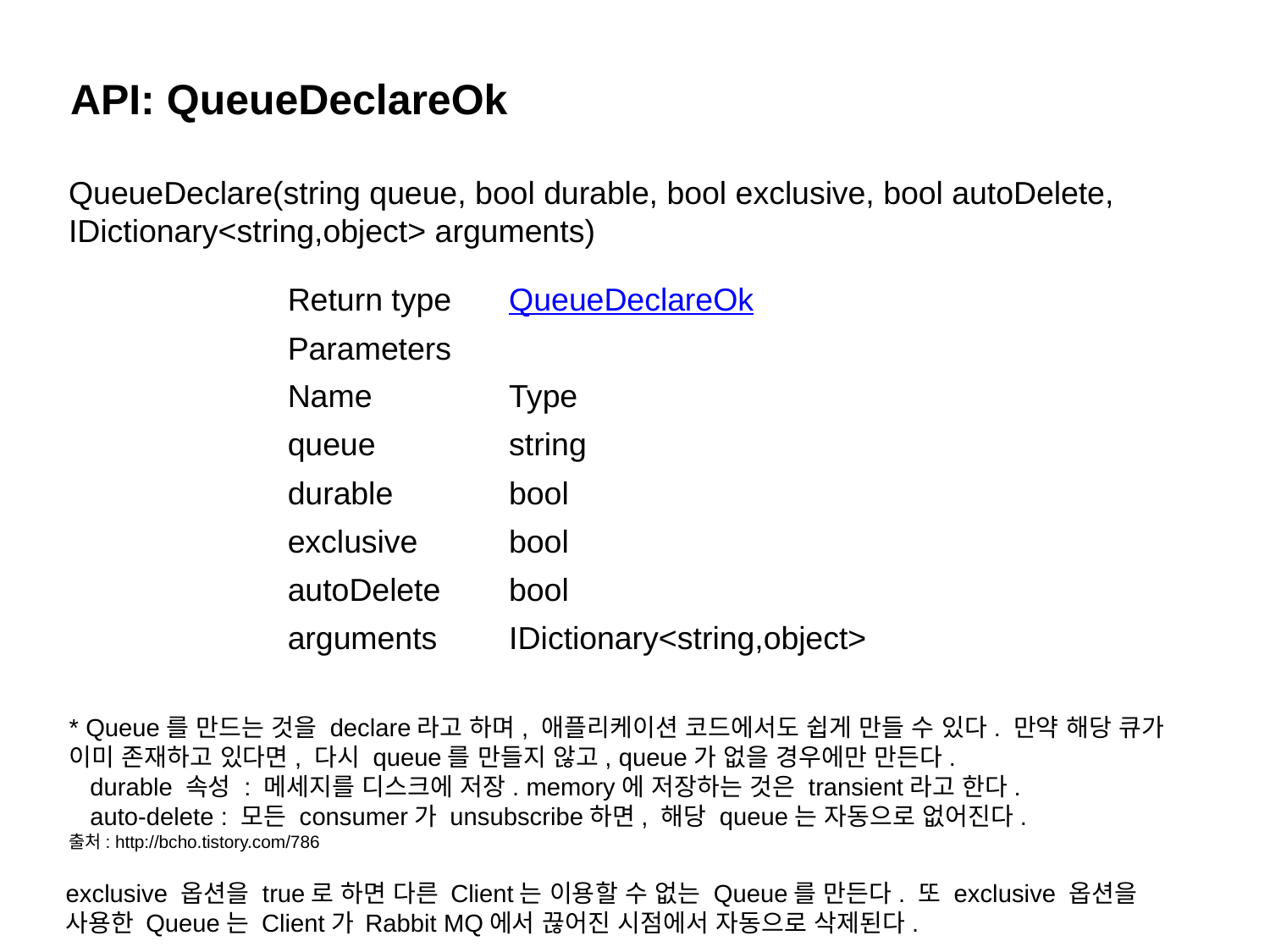

API: QueueDeclareOk
QueueDeclare(string queue, bool durable, bool exclusive, bool autoDelete, IDictionary<string,object> arguments)
| Return type | QueueDeclareOk |
| --- | --- |
| Parameters |  |
| Name | Type |
| queue | string |
| durable | bool |
| exclusive | bool |
| autoDelete | bool |
| arguments | IDictionary<string,object> |
* Queue를 만드는 것을 declare라고 하며, 애플리케이션 코드에서도 쉽게 만들 수 있다. 만약 해당 큐가 이미 존재하고 있다면, 다시 queue를 만들지 않고, queue가 없을 경우에만 만든다.
   durable 속성 : 메세지를 디스크에 저장. memory에 저장하는 것은 transient라고 한다.
   auto-delete : 모든 consumer가 unsubscribe하면, 해당 queue는 자동으로 없어진다.
출처: http://bcho.tistory.com/786
exclusive 옵션을 true로 하면 다른 Client는 이용할 수 없는 Queue를 만든다. 또 exclusive 옵션을 사용한 Queue는 Client가 Rabbit MQ에서 끊어진 시점에서 자동으로 삭제된다.